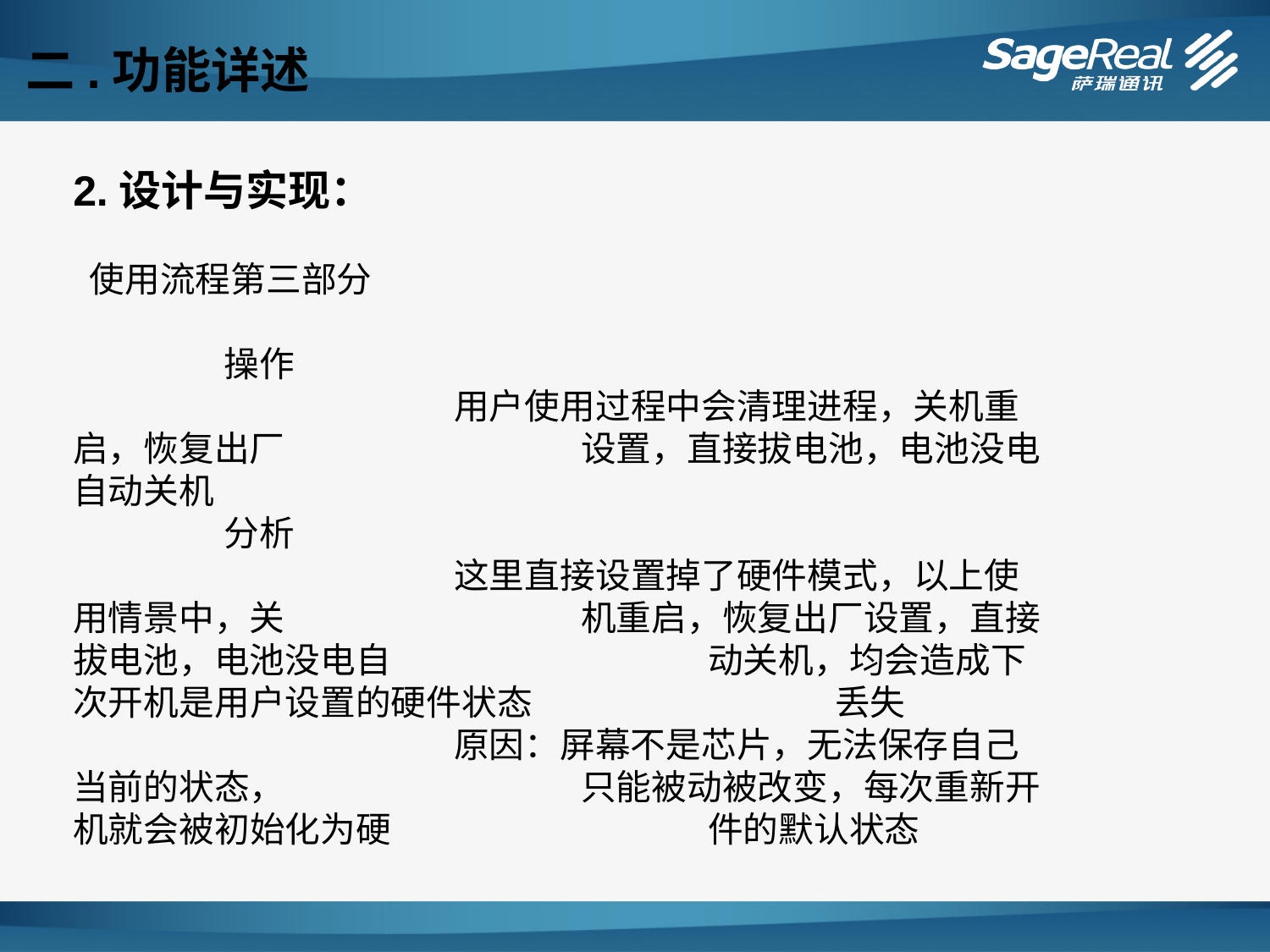

二.功能详述
2.设计与实现：

 使用流程第三部分

	  操作
			用户使用过程中会清理进程，关机重启，恢复出厂			设置，直接拔电池，电池没电自动关机
	  分析
			这里直接设置掉了硬件模式，以上使用情景中，关			机重启，恢复出厂设置，直接拔电池，电池没电自			动关机，均会造成下次开机是用户设置的硬件状态			丢失
			原因：屏幕不是芯片，无法保存自己当前的状态，			只能被动被改变，每次重新开机就会被初始化为硬			件的默认状态